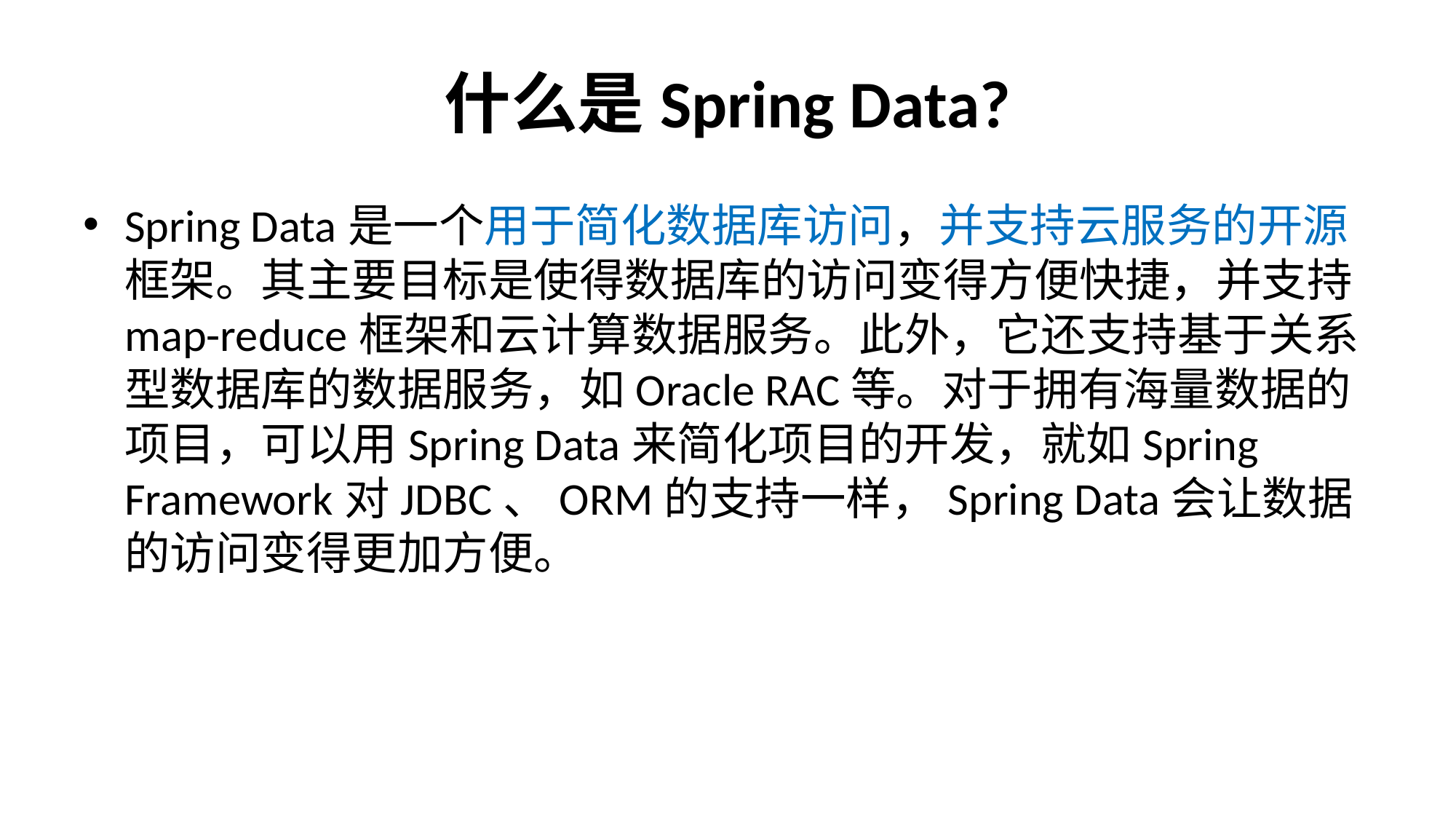

# 什么是Spring Data?
Spring Data是一个用于简化数据库访问，并支持云服务的开源框架。其主要目标是使得数据库的访问变得方便快捷，并支持map-reduce框架和云计算数据服务。此外，它还支持基于关系型数据库的数据服务，如Oracle RAC等。对于拥有海量数据的项目，可以用Spring Data来简化项目的开发，就如Spring Framework对JDBC、ORM的支持一样，Spring Data会让数据的访问变得更加方便。